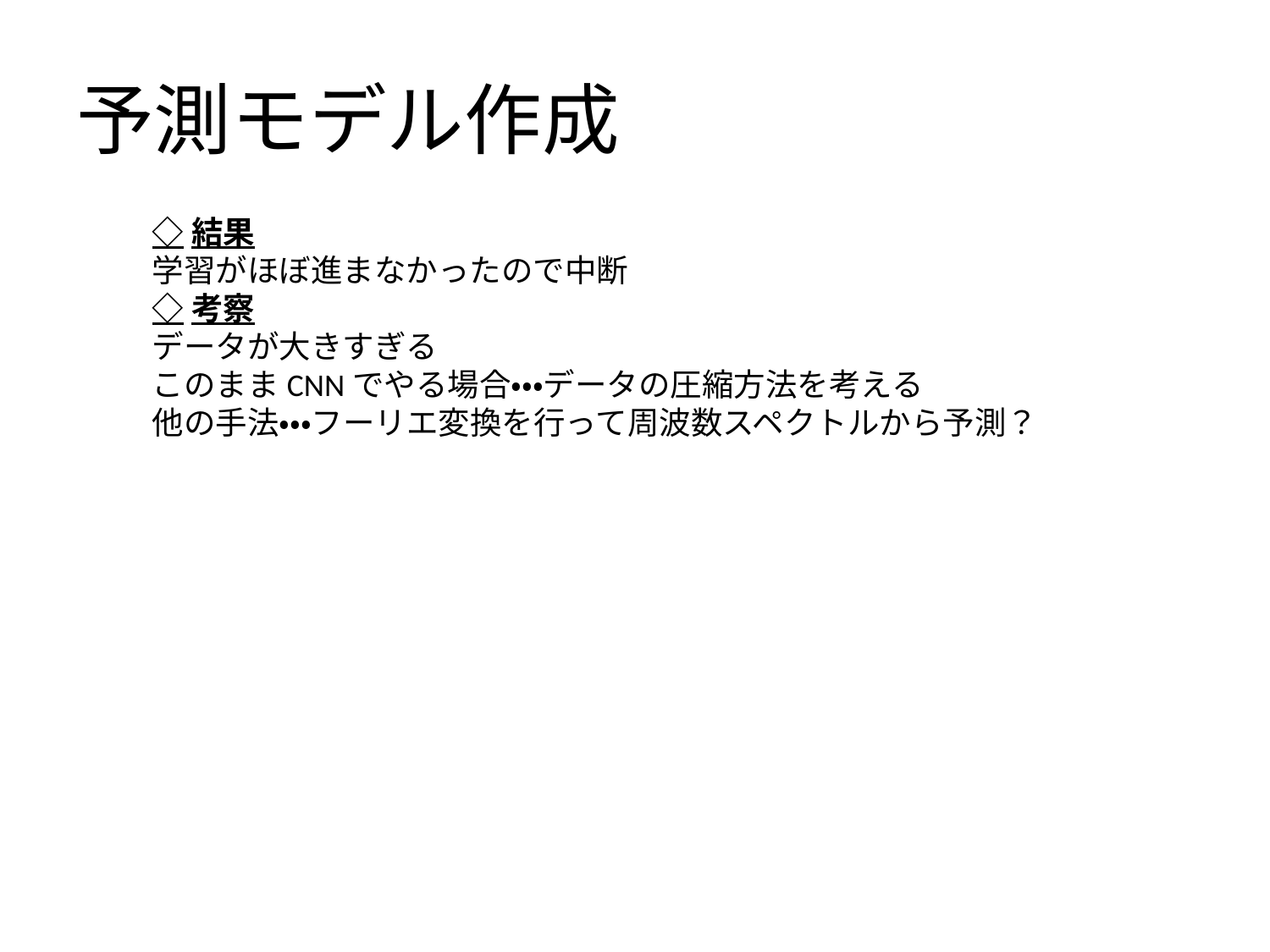

# 予測モデル作成
◇結果
学習がほぼ進まなかったので中断
◇考察
データが大きすぎる
このままCNNでやる場合・・・データの圧縮方法を考える
他の手法・・・フーリエ変換を行って周波数スペクトルから予測？